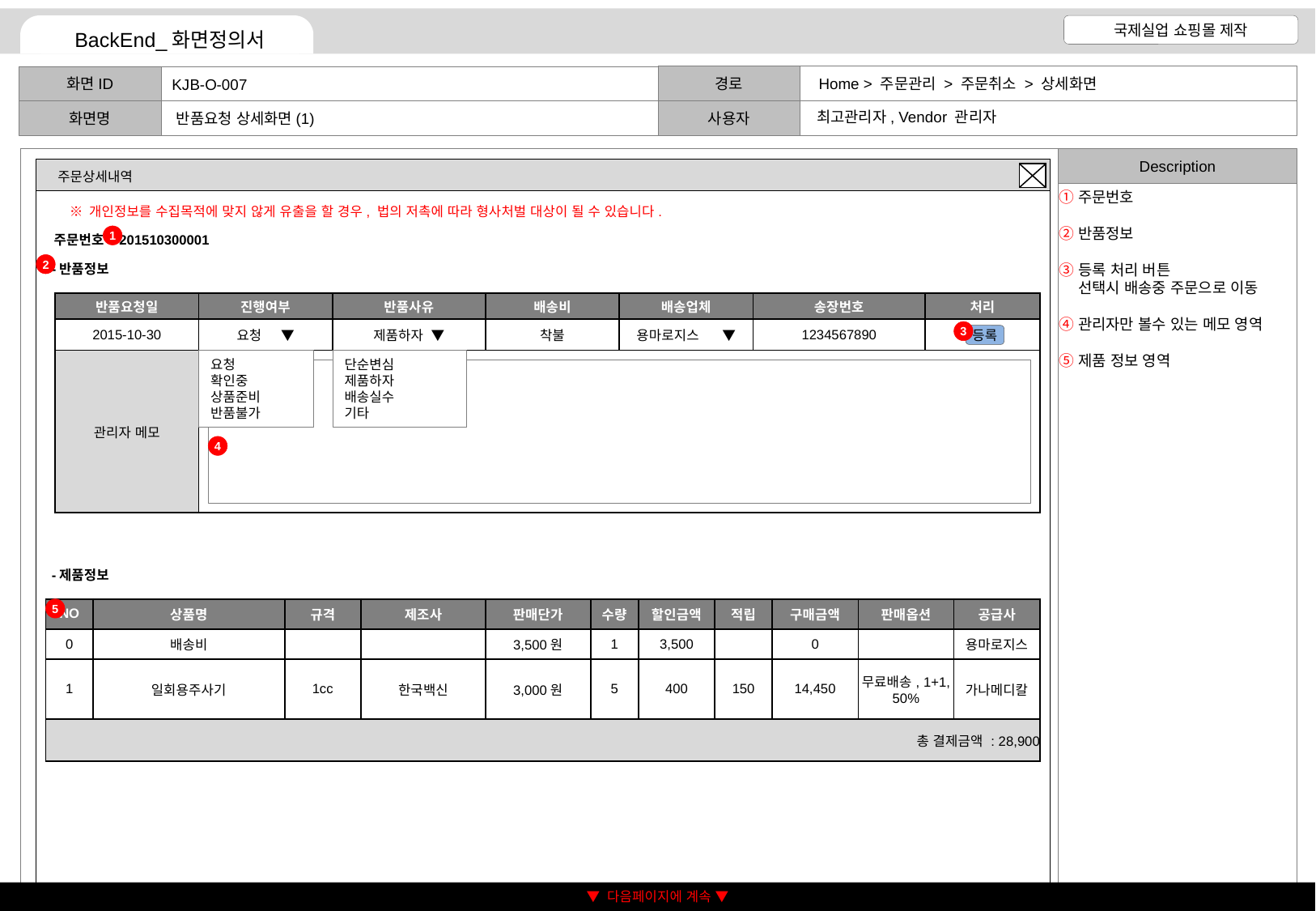

Home > 주문관리 > 주문취소 > 상세화면
KJB-O-007
최고관리자, Vendor 관리자
반품요청 상세화면(1)

주문상세내역

주문번호

반품정보

등록 처리 버튼
선택시 배송중 주문으로 이동

관리자만 볼수 있는 메모 영역

제품 정보 영역

※ 개인정보를 수집목적에 맞지 않게 유출을 할 경우, 법의 저촉에 따라 형사처벌 대상이 될 수 있습니다.
주문번호 : 201510300001
1
2
-반품정보
| 반품요청일 | 진행여부 | 반품사유 | 배송비 | 배송업체 | 송장번호 | 처리 |
| --- | --- | --- | --- | --- | --- | --- |
| 2015-10-30 | 요청 ▼ | 제품하자 ▼ | 착불 | 용마로지스 ▼ | 1234567890 |  |
| 관리자 메모 |  |  |  |  |  |  |
3
등록
요청
확인중
상품준비
반품불가
단순변심
제품하자
배송실수
기타

4
-제품정보
| NO | 상품명 | 규격 | 제조사 | 판매단가 | 수량 | 할인금액 | 적립 | 구매금액 | 판매옵션 | 공급사 |
| --- | --- | --- | --- | --- | --- | --- | --- | --- | --- | --- |
| 0 | 배송비 |  |  | 3,500원 | 1 | 3,500 |  | 0 |  | 용마로지스 |
| 1 | 일회용주사기 | 1cc | 한국백신 | 3,000원 | 5 | 400 | 150 | 14,450 | 무료배송, 1+1, 50% | 가나메디칼 |
| 총 결제금액 : 28,900 |  |  |  |  |  |  |  |  |  |  |
5
▼ 다음페이지에 계속 ▼